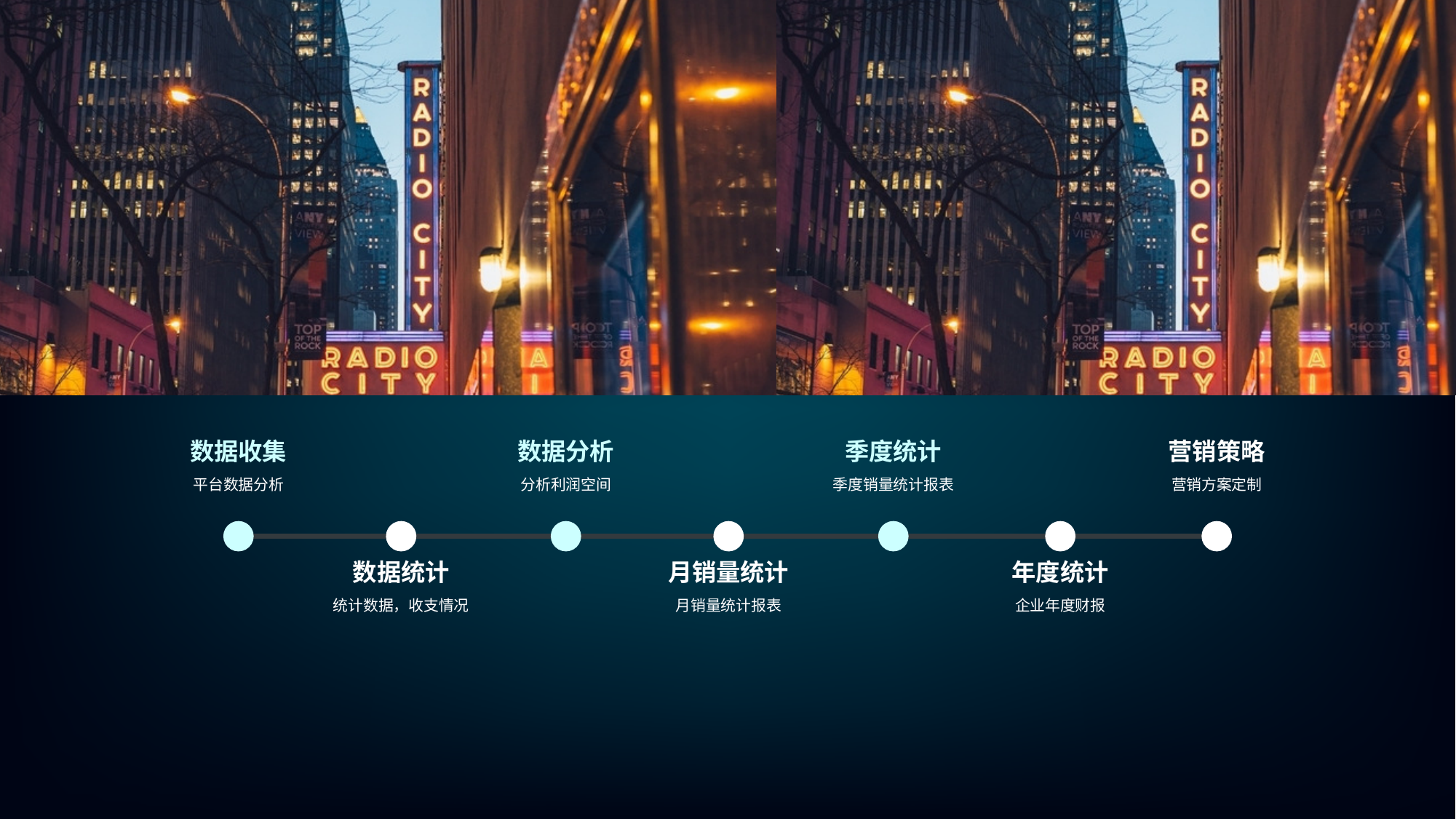

#
数据收集
平台数据分析
数据分析
分析利润空间
季度统计
季度销量统计报表
营销策略
营销方案定制

数据统计
统计数据，收支情况
月销量统计
月销量统计报表
年度统计
企业年度财报